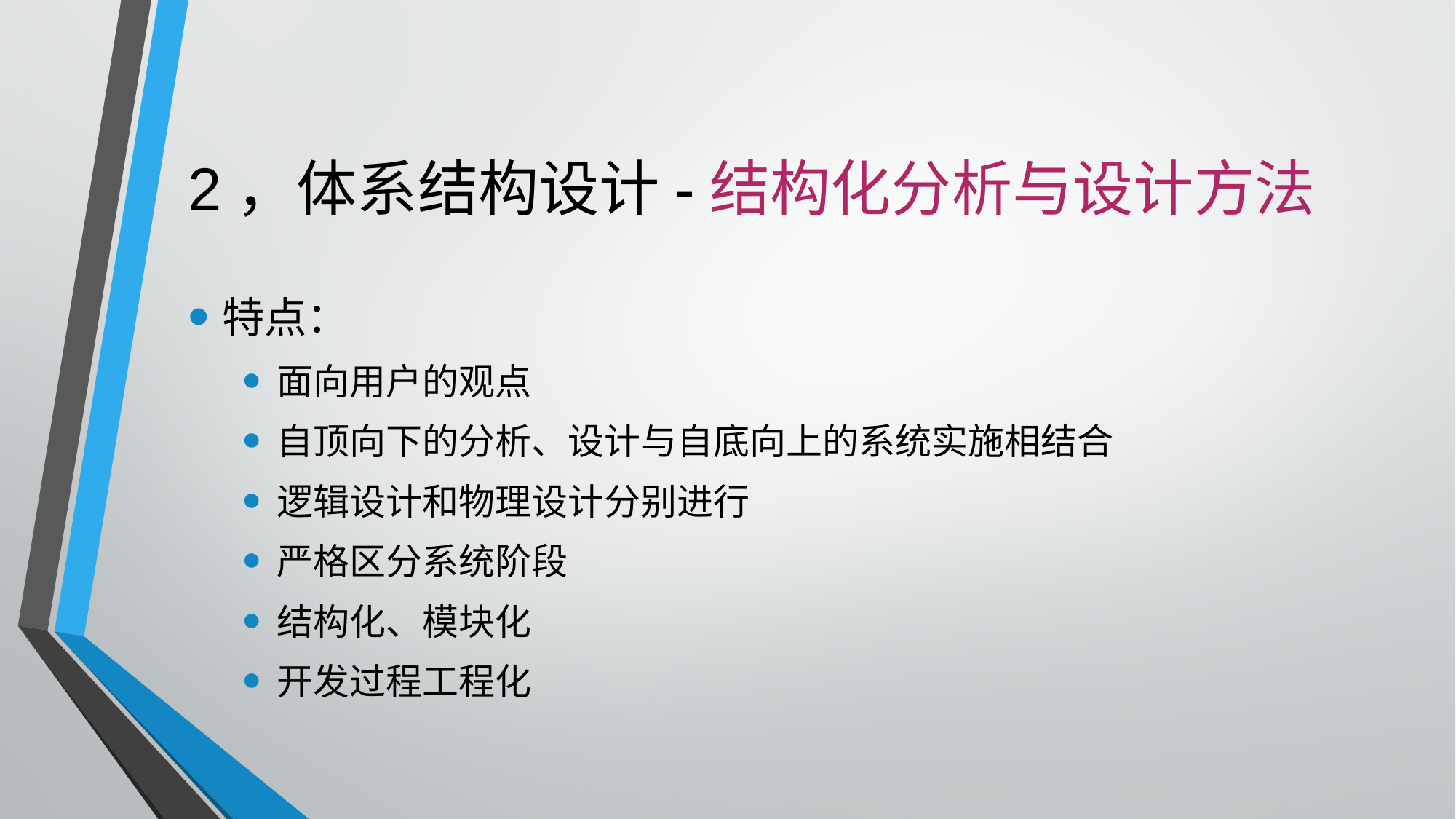

# 2，体系结构设计-结构化分析与设计方法
特点：
面向用户的观点
自顶向下的分析、设计与自底向上的系统实施相结合
逻辑设计和物理设计分别进行
严格区分系统阶段
结构化、模块化
开发过程工程化